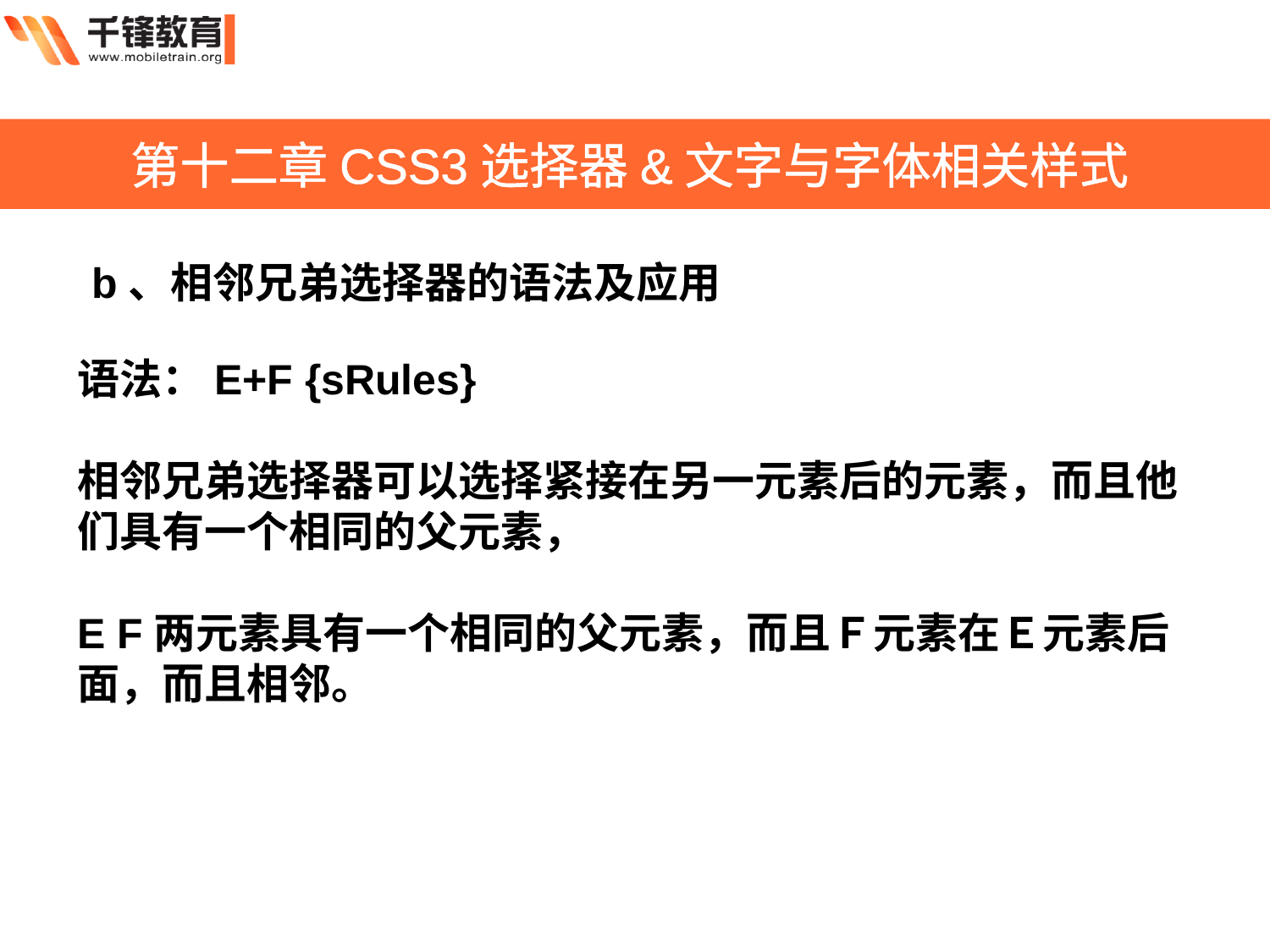

第十二章CSS3选择器&文字与字体相关样式
b、相邻兄弟选择器的语法及应用

语法：E+F {sRules}

相邻兄弟选择器可以选择紧接在另一元素后的元素，而且他们具有一个相同的父元素，

E F两元素具有一个相同的父元素，而且Ｆ元素在Ｅ元素后面，而且相邻。